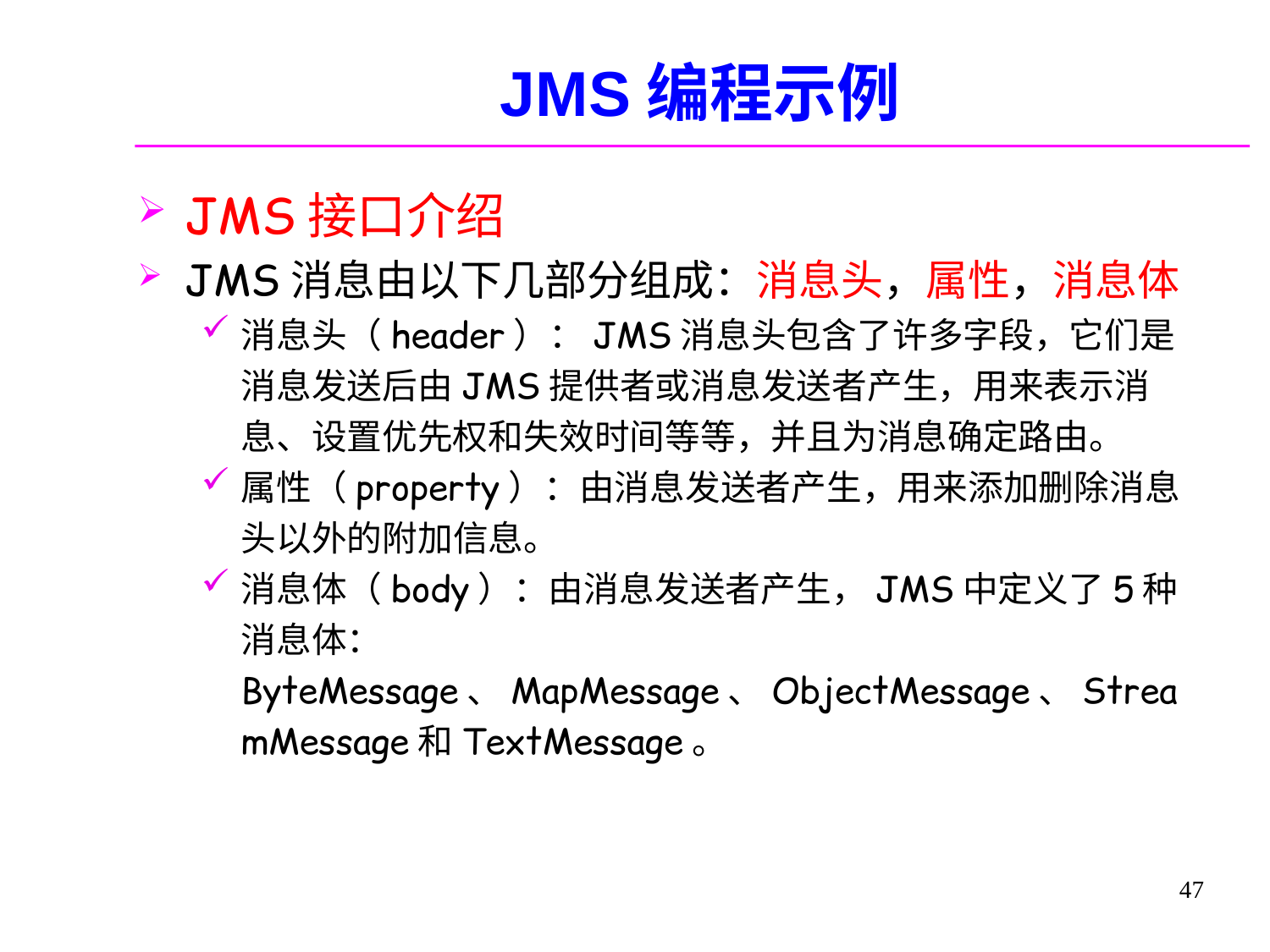

# JMS编程示例
JMS接口介绍
JMS消息由以下几部分组成：消息头，属性，消息体
消息头（header）：JMS消息头包含了许多字段，它们是消息发送后由JMS提供者或消息发送者产生，用来表示消息、设置优先权和失效时间等等，并且为消息确定路由。
属性（property）：由消息发送者产生，用来添加删除消息头以外的附加信息。
消息体（body）：由消息发送者产生，JMS中定义了5种消息体：ByteMessage、MapMessage、ObjectMessage、StreamMessage和TextMessage。

47